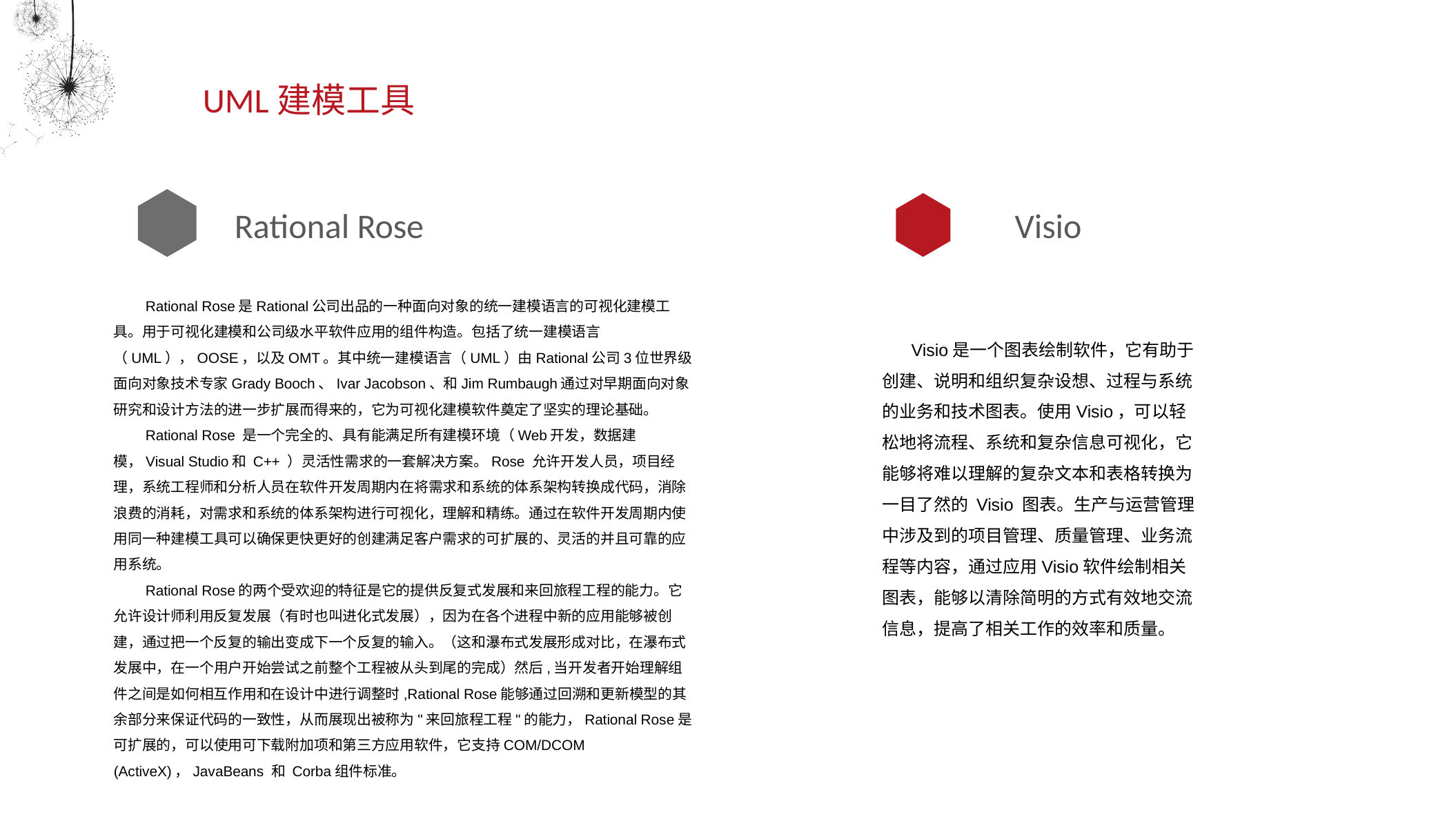

UML建模工具

Rational Rose
Visio
        Rational Rose是Rational公司出品的一种面向对象的统一建模语言的可视化建模工具。用于可视化建模和公司级水平软件应用的组件构造。包括了统一建模语言（UML），OOSE，以及OMT。其中统一建模语言（UML）由Rational公司3位世界级面向对象技术专家Grady Booch、Ivar Jacobson、和Jim Rumbaugh通过对早期面向对象研究和设计方法的进一步扩展而得来的，它为可视化建模软件奠定了坚实的理论基础。
        Rational Rose 是一个完全的、具有能满足所有建模环境（Web开发，数据建模，Visual Studio和 C++ ）灵活性需求的一套解决方案。Rose 允许开发人员，项目经理，系统工程师和分析人员在软件开发周期内在将需求和系统的体系架构转换成代码，消除浪费的消耗，对需求和系统的体系架构进行可视化，理解和精练。通过在软件开发周期内使用同一种建模工具可以确保更快更好的创建满足客户需求的可扩展的、灵活的并且可靠的应用系统。
        Rational Rose的两个受欢迎的特征是它的提供反复式发展和来回旅程工程的能力。它允许设计师利用反复发展（有时也叫进化式发展），因为在各个进程中新的应用能够被创建，通过把一个反复的输出变成下一个反复的输入。（这和瀑布式发展形成对比，在瀑布式发展中，在一个用户开始尝试之前整个工程被从头到尾的完成）然后,当开发者开始理解组件之间是如何相互作用和在设计中进行调整时,Rational Rose能够通过回溯和更新模型的其余部分来保证代码的一致性，从而展现出被称为"来回旅程工程"的能力，Rational Rose是可扩展的，可以使用可下载附加项和第三方应用软件，它支持COM/DCOM (ActiveX)，JavaBeans 和 Corba组件标准。
      Visio是一个图表绘制软件，它有助于创建、说明和组织复杂设想、过程与系统的业务和技术图表。使用Visio，可以轻松地将流程、系统和复杂信息可视化，它能够将难以理解的复杂文本和表格转换为一目了然的 Visio 图表。生产与运营管理中涉及到的项目管理、质量管理、业务流程等内容，通过应用Visio软件绘制相关图表，能够以清除简明的方式有效地交流信息，提高了相关工作的效率和质量。